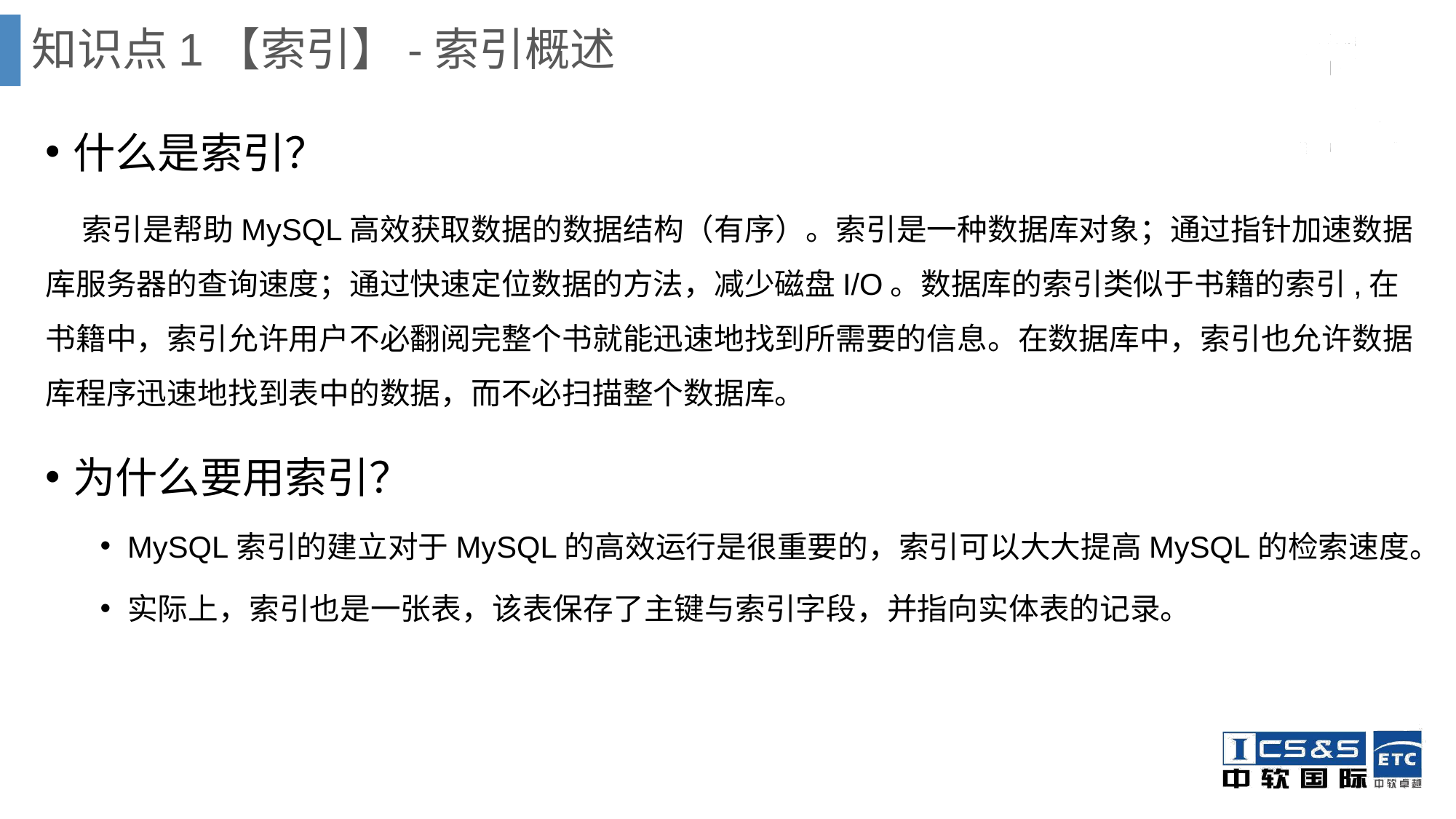

知识点1【索引】-索引概述
什么是索引？
     索引是帮助MySQL高效获取数据的数据结构（有序）。索引是一种数据库对象；通过指针加速数据库服务器的查询速度；通过快速定位数据的方法，减少磁盘I/O。数据库的索引类似于书籍的索引,在书籍中，索引允许用户不必翻阅完整个书就能迅速地找到所需要的信息。在数据库中，索引也允许数据库程序迅速地找到表中的数据，而不必扫描整个数据库。
为什么要用索引？
MySQL索引的建立对于MySQL的高效运行是很重要的，索引可以大大提高MySQL的检索速度。
实际上，索引也是一张表，该表保存了主键与索引字段，并指向实体表的记录。